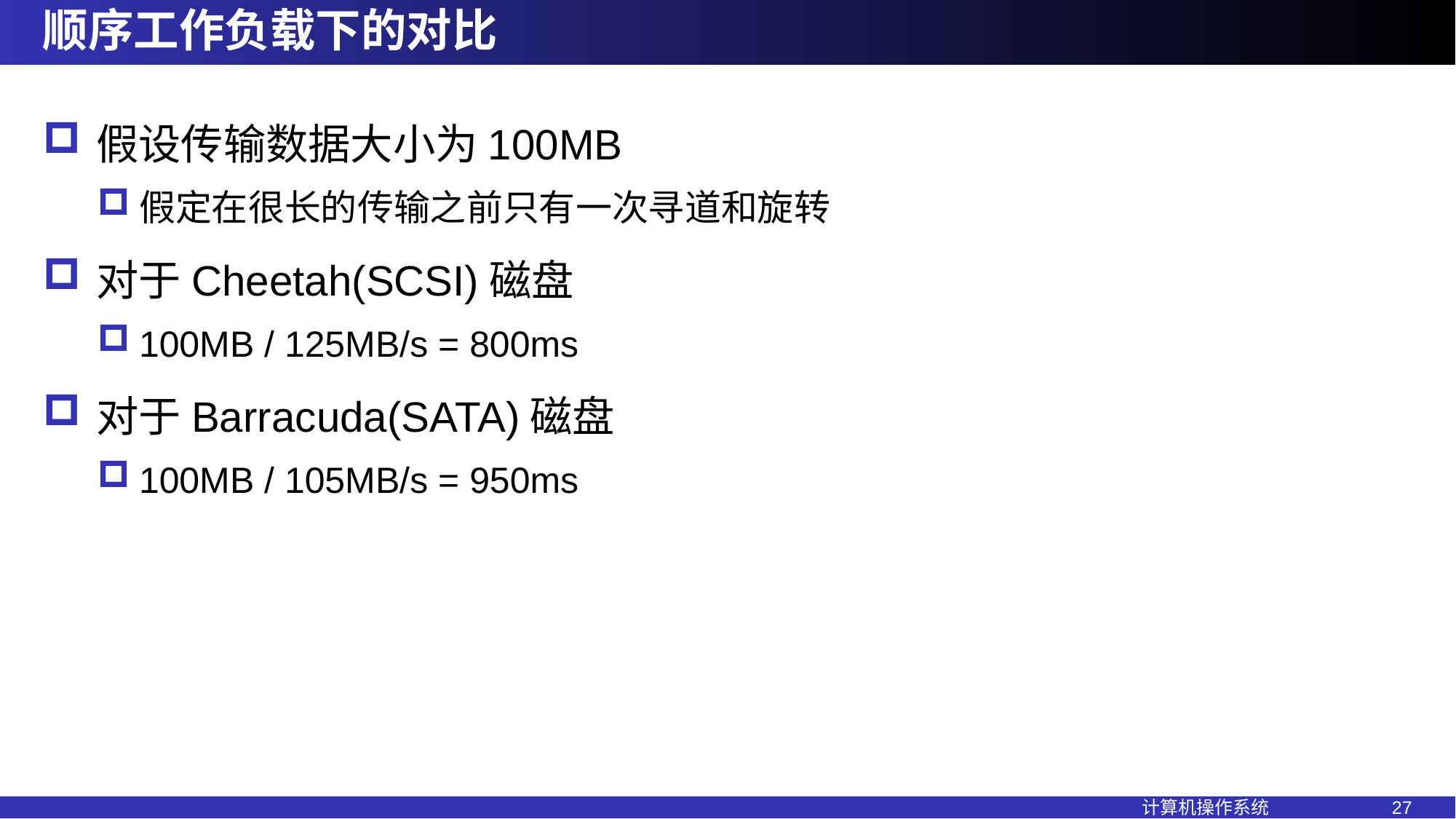

# 顺序工作负载下的对比
假设传输数据大小为100MB
假定在很长的传输之前只有一次寻道和旋转
对于Cheetah(SCSI)磁盘
100MB / 125MB/s = 800ms
对于Barracuda(SATA)磁盘
100MB / 105MB/s = 950ms

计算机操作系统                     27